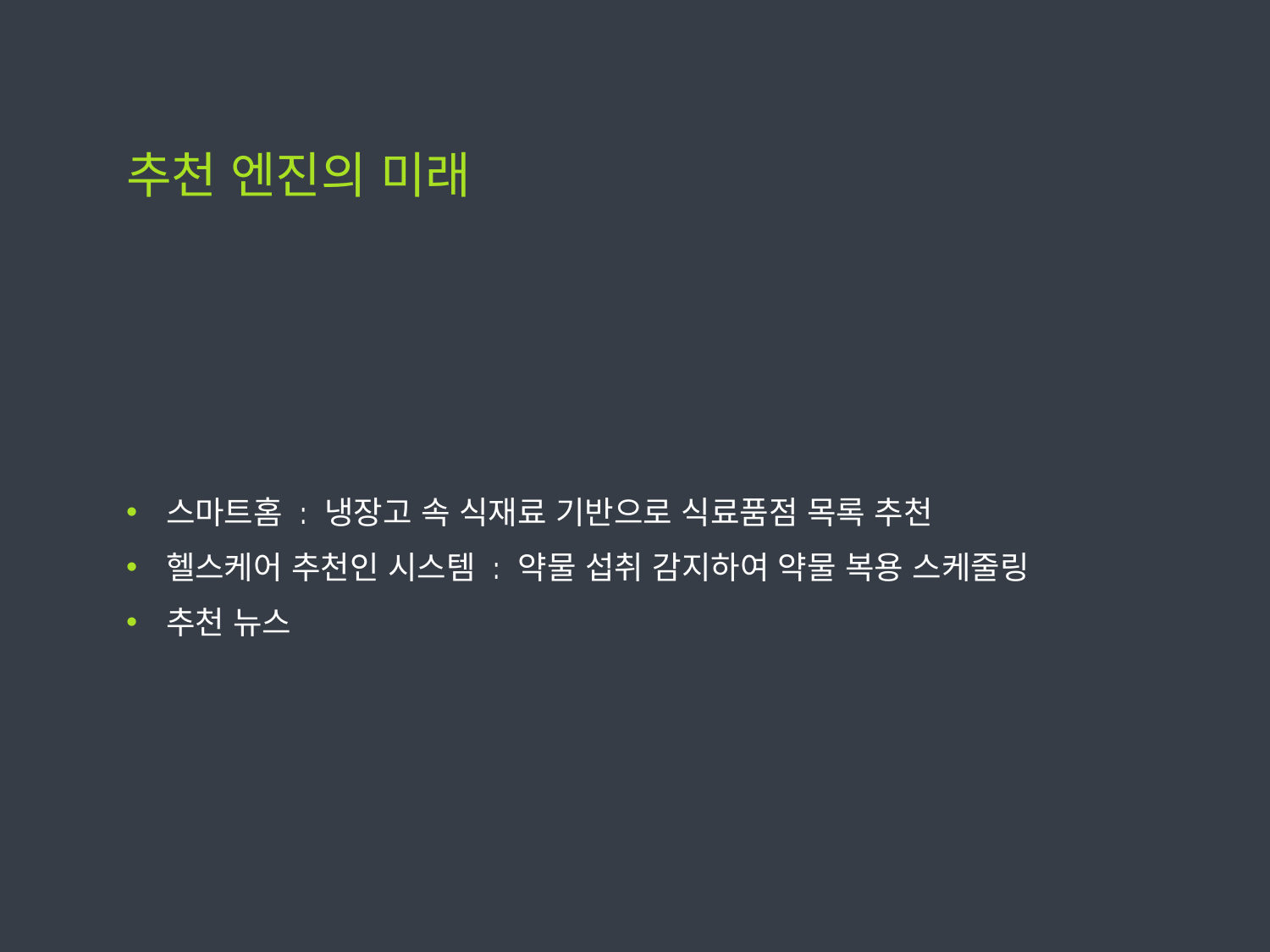

# 추천 엔진의 미래
스마트홈 : 냉장고 속 식재료 기반으로 식료품점 목록 추천
헬스케어 추천인 시스템 : 약물 섭취 감지하여 약물 복용 스케줄링
추천 뉴스